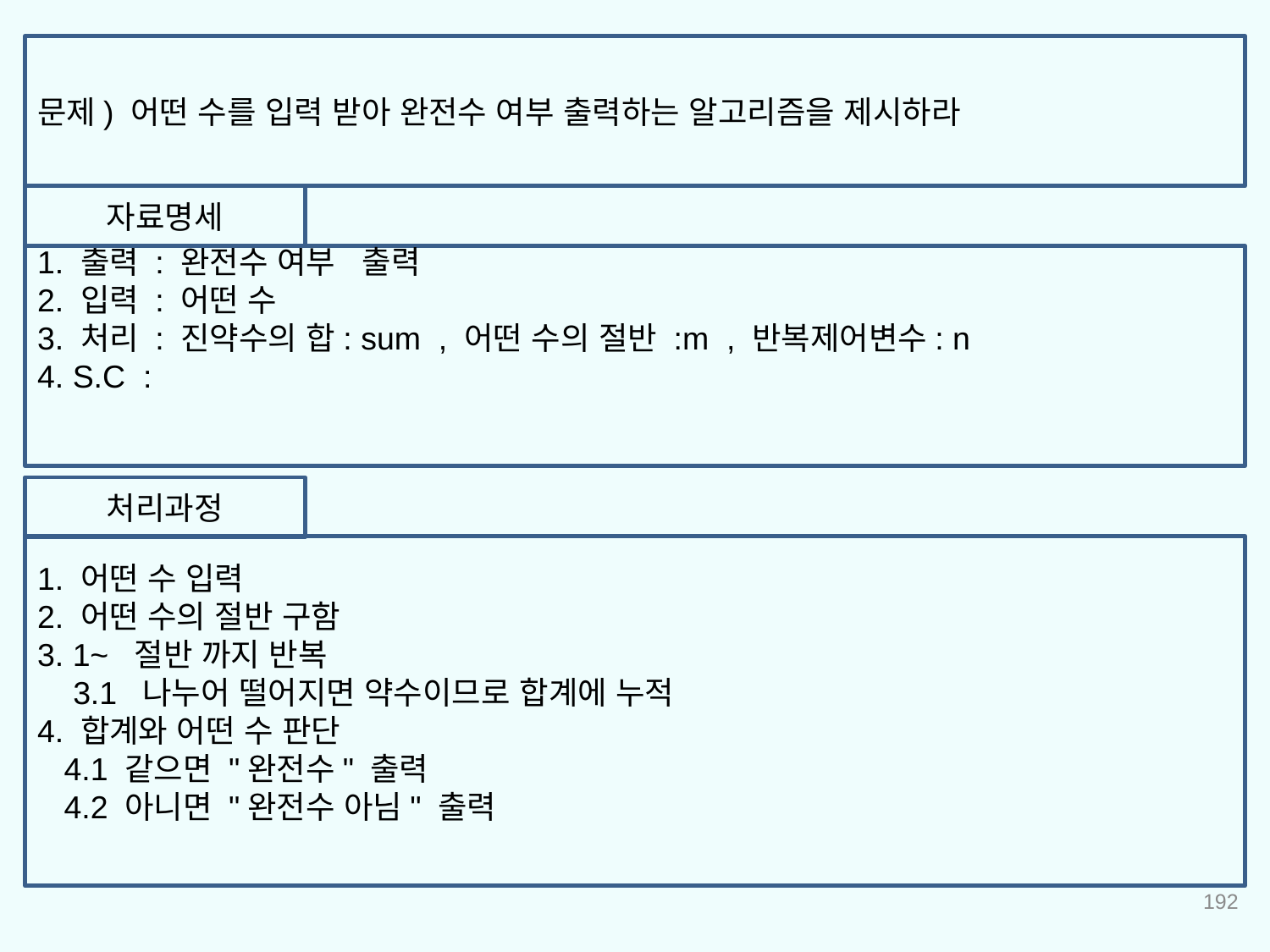

문제) 어떤 수를 입력 받아 완전수 여부 출력하는 알고리즘을 제시하라
자료명세
1. 출력 : 완전수 여부   출력
2. 입력 : 어떤 수
3. 처리 : 진약수의 합: sum  , 어떤 수의 절반 :m  , 반복제어변수: n
4. S.C  :

처리과정
1. 어떤 수 입력
2. 어떤 수의 절반 구함
3. 1~  절반 까지 반복
    3.1  나누어 떨어지면 약수이므로 합계에 누적
4. 합계와 어떤 수 판단
   4.1 같으면 "완전수" 출력
   4.2 아니면 "완전수 아님" 출력

192